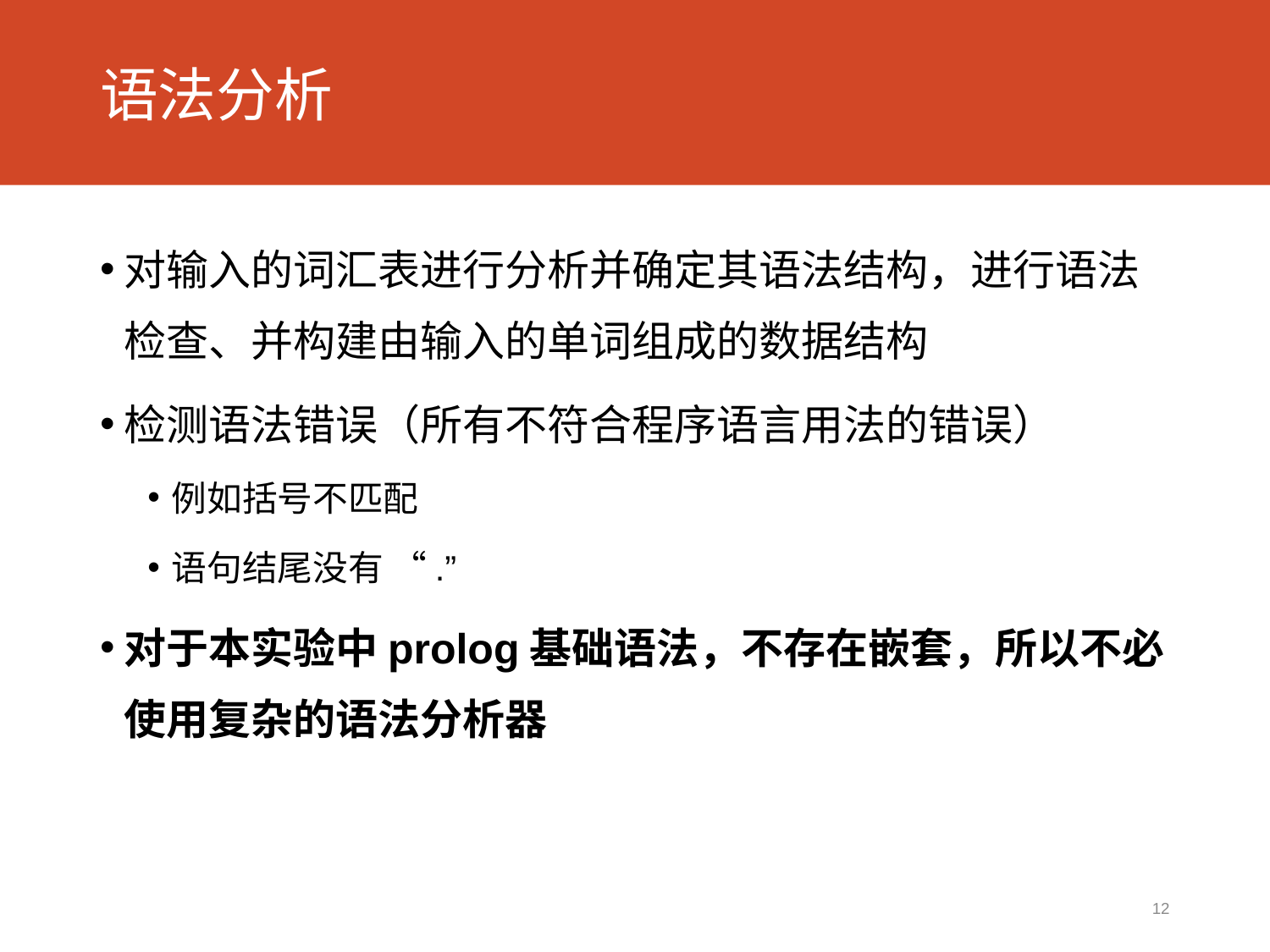

# 语法分析
对输入的词汇表进行分析并确定其语法结构，进行语法检查、并构建由输入的单词组成的数据结构
检测语法错误（所有不符合程序语言用法的错误）
例如括号不匹配
语句结尾没有 “.”
对于本实验中prolog基础语法，不存在嵌套，所以不必使用复杂的语法分析器
12